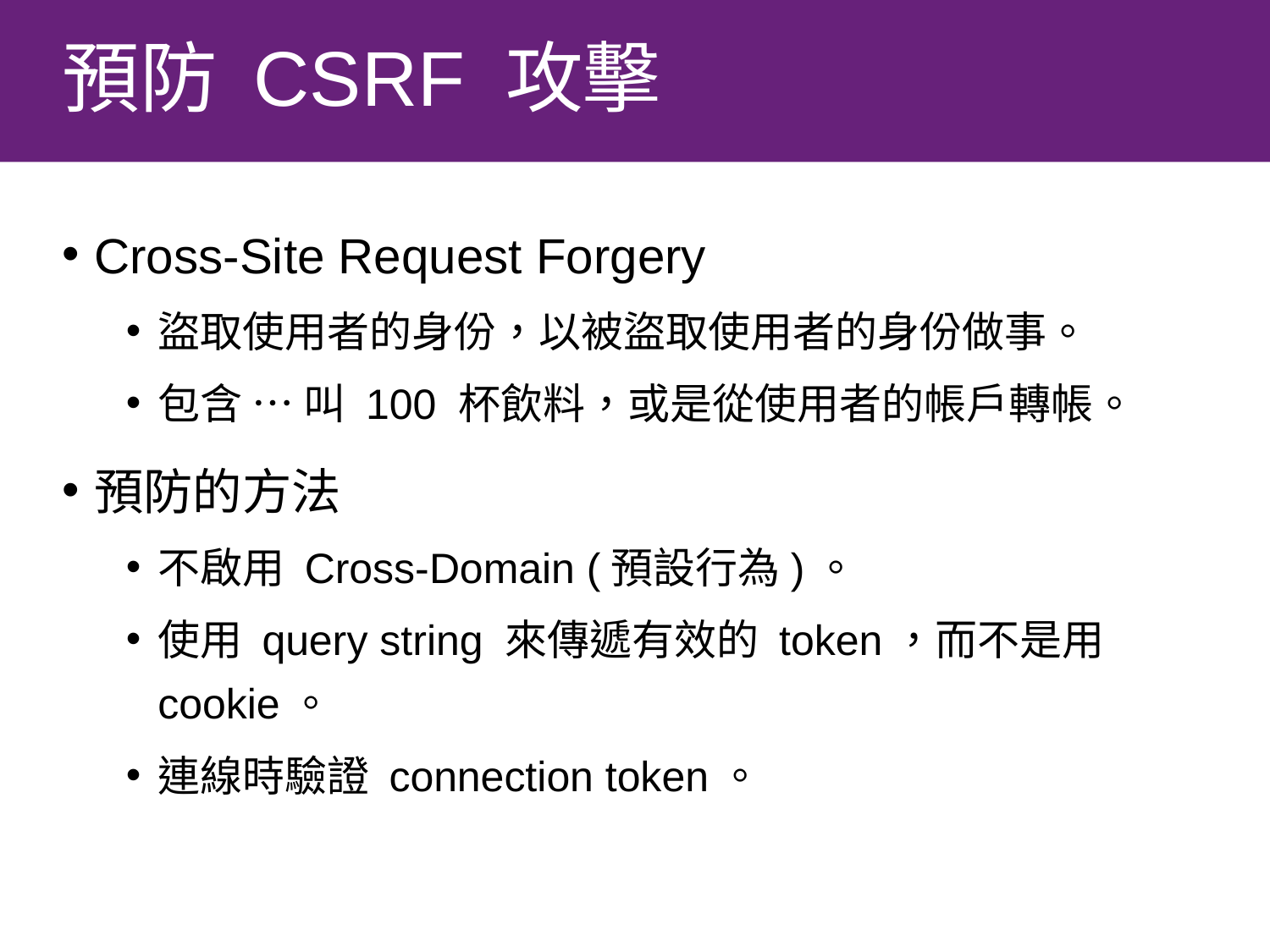

# 預防 CSRF 攻擊
Cross-Site Request Forgery
盜取使用者的身份，以被盜取使用者的身份做事。
包含 … 叫 100 杯飲料，或是從使用者的帳戶轉帳。
預防的方法
不啟用 Cross-Domain (預設行為)。
使用 query string 來傳遞有效的 token，而不是用 cookie。
連線時驗證 connection token。